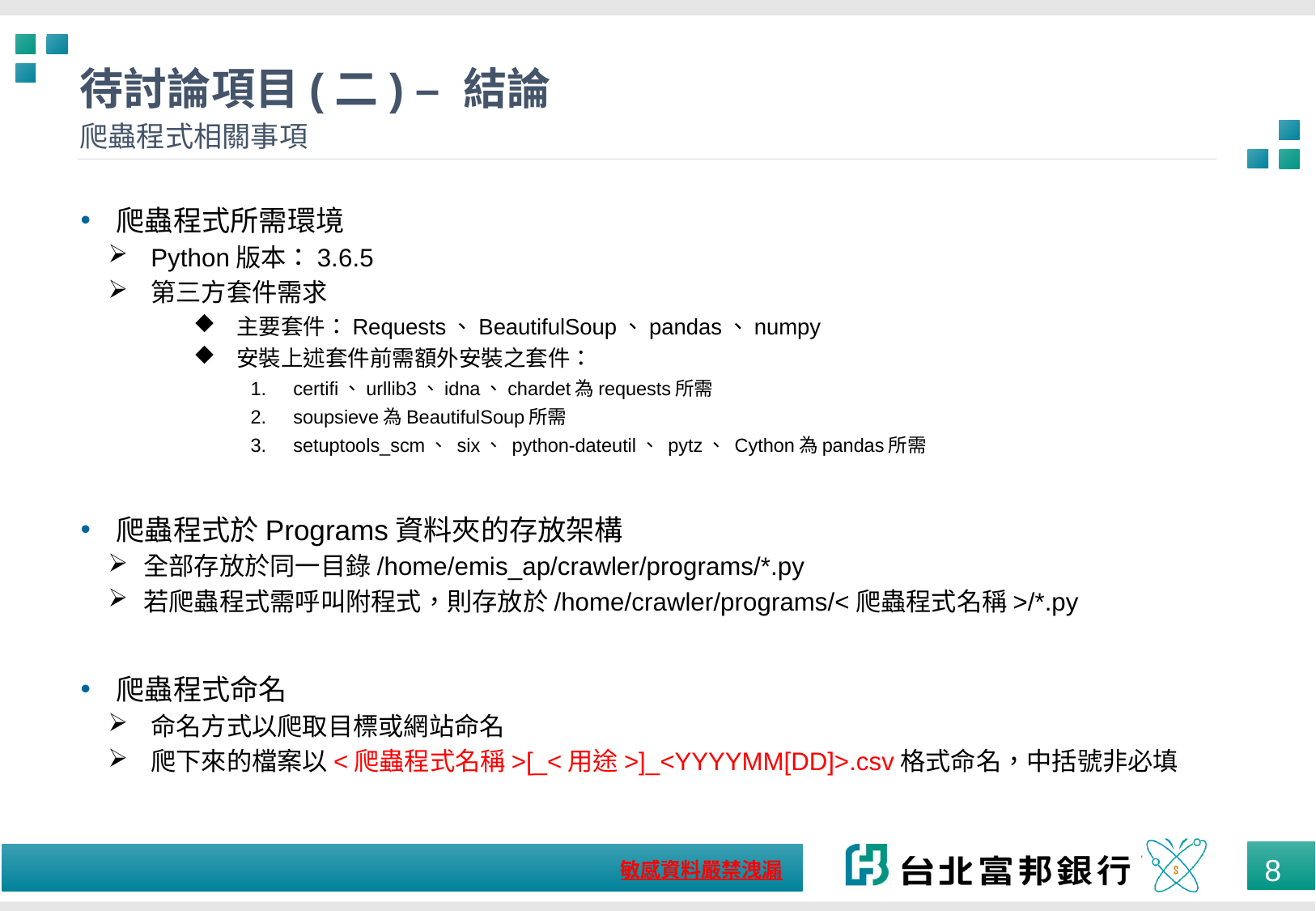

# 待討論項目(二) – 結論
爬蟲程式相關事項
爬蟲程式所需環境
Python版本：3.6.5
第三方套件需求
主要套件：Requests、BeautifulSoup、pandas、numpy
安裝上述套件前需額外安裝之套件：
certifi、urllib3、idna、chardet為requests所需
soupsieve為BeautifulSoup所需
setuptools_scm、 six、 python-dateutil、 pytz、 Cython為pandas所需

爬蟲程式於Programs資料夾的存放架構
全部存放於同一目錄/home/emis_ap/crawler/programs/*.py
若爬蟲程式需呼叫附程式，則存放於/home/crawler/programs/<爬蟲程式名稱>/*.py

爬蟲程式命名
命名方式以爬取目標或網站命名
爬下來的檔案以<爬蟲程式名稱>[_<用途>]_<YYYYMM[DD]>.csv格式命名，中括號非必填